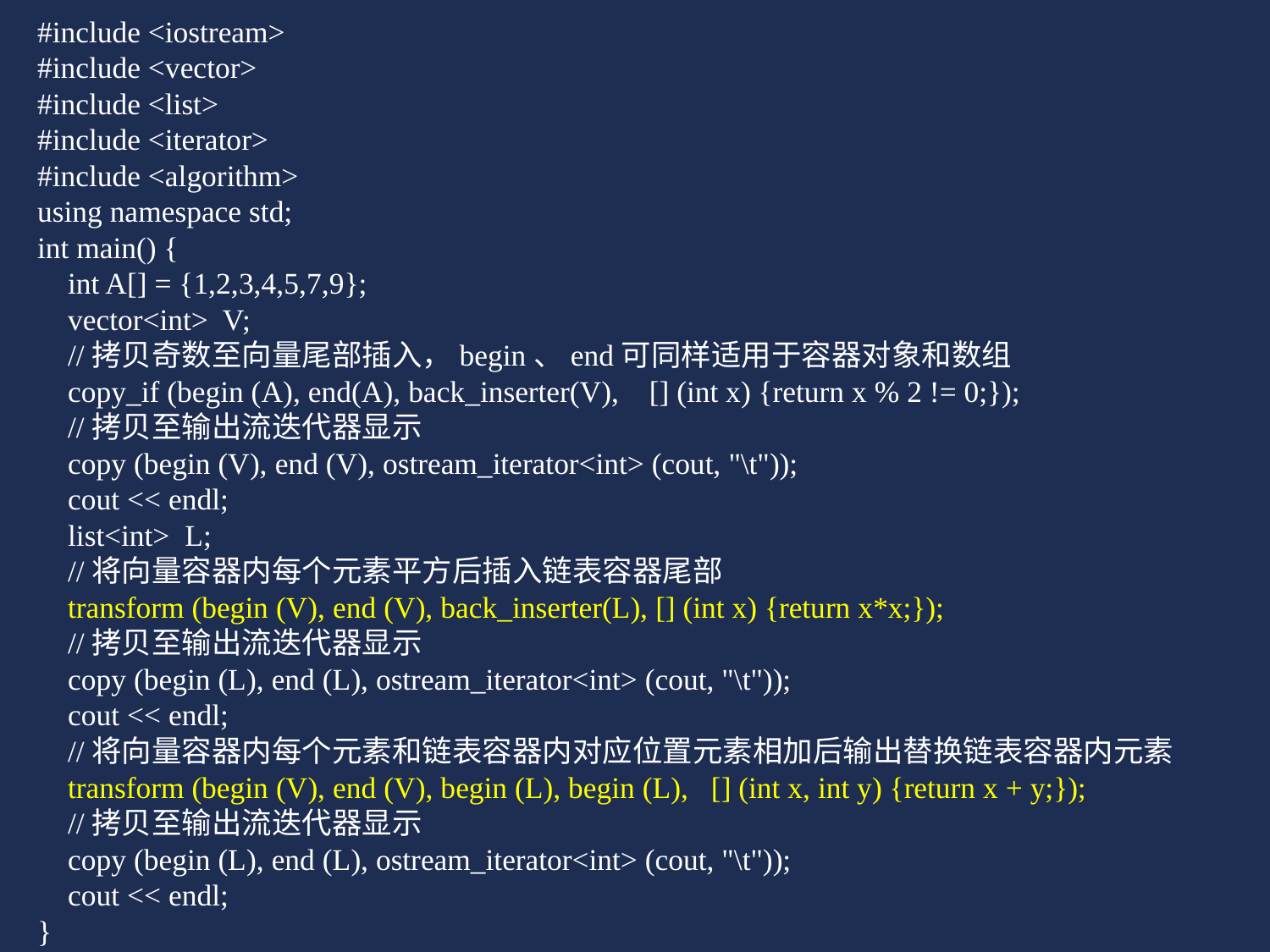

#include <iostream>
#include <vector>
#include <list>
#include <iterator>
#include <algorithm>
using namespace std;
int main() {
    int A[] = {1,2,3,4,5,7,9};
    vector<int>  V;
    //拷贝奇数至向量尾部插入，begin、end可同样适用于容器对象和数组
    copy_if (begin (A), end(A), back_inserter(V),    [] (int x) {return x % 2 != 0;});
    //拷贝至输出流迭代器显示
    copy (begin (V), end (V), ostream_iterator<int> (cout, "\t"));
    cout << endl;
    list<int>  L;
    //将向量容器内每个元素平方后插入链表容器尾部
    transform (begin (V), end (V), back_inserter(L), [] (int x) {return x*x;});
    //拷贝至输出流迭代器显示
    copy (begin (L), end (L), ostream_iterator<int> (cout, "\t"));
    cout << endl;
    //将向量容器内每个元素和链表容器内对应位置元素相加后输出替换链表容器内元素
    transform (begin (V), end (V), begin (L), begin (L),   [] (int x, int y) {return x + y;});
    //拷贝至输出流迭代器显示
    copy (begin (L), end (L), ostream_iterator<int> (cout, "\t"));
    cout << endl;
}